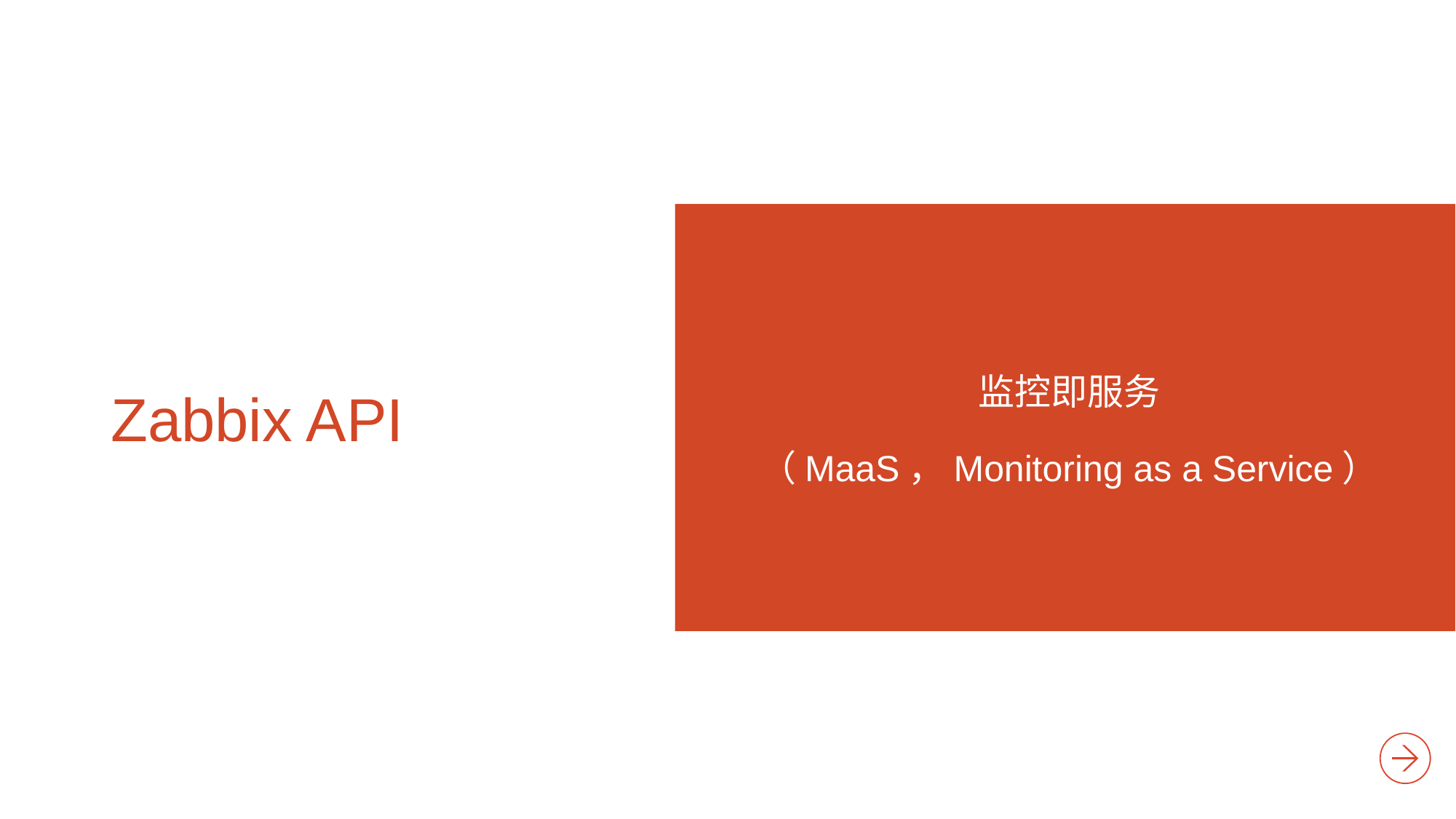

监控即服务
（MaaS，Monitoring as a Service）
# Zabbix API